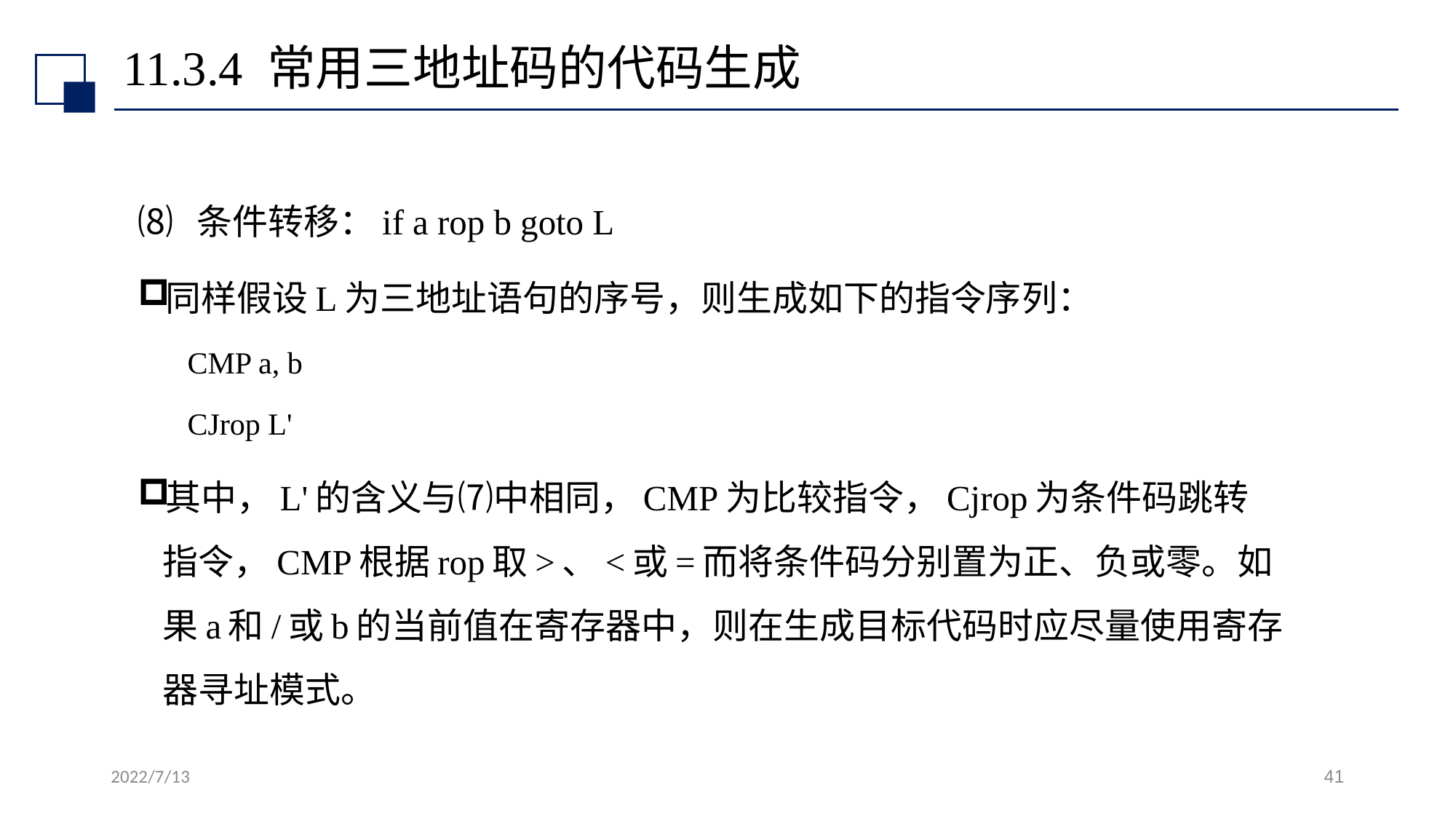

# 11.3.4 常用三地址码的代码生成
⑻  条件转移：if a rop b goto L
同样假设L为三地址语句的序号，则生成如下的指令序列：
CMP a, b
CJrop L'
其中，L'的含义与⑺中相同，CMP为比较指令，Cjrop为条件码跳转指令，CMP根据rop取>、<或=而将条件码分别置为正、负或零。如果a和/或b的当前值在寄存器中，则在生成目标代码时应尽量使用寄存器寻址模式。
2022/7/13
41